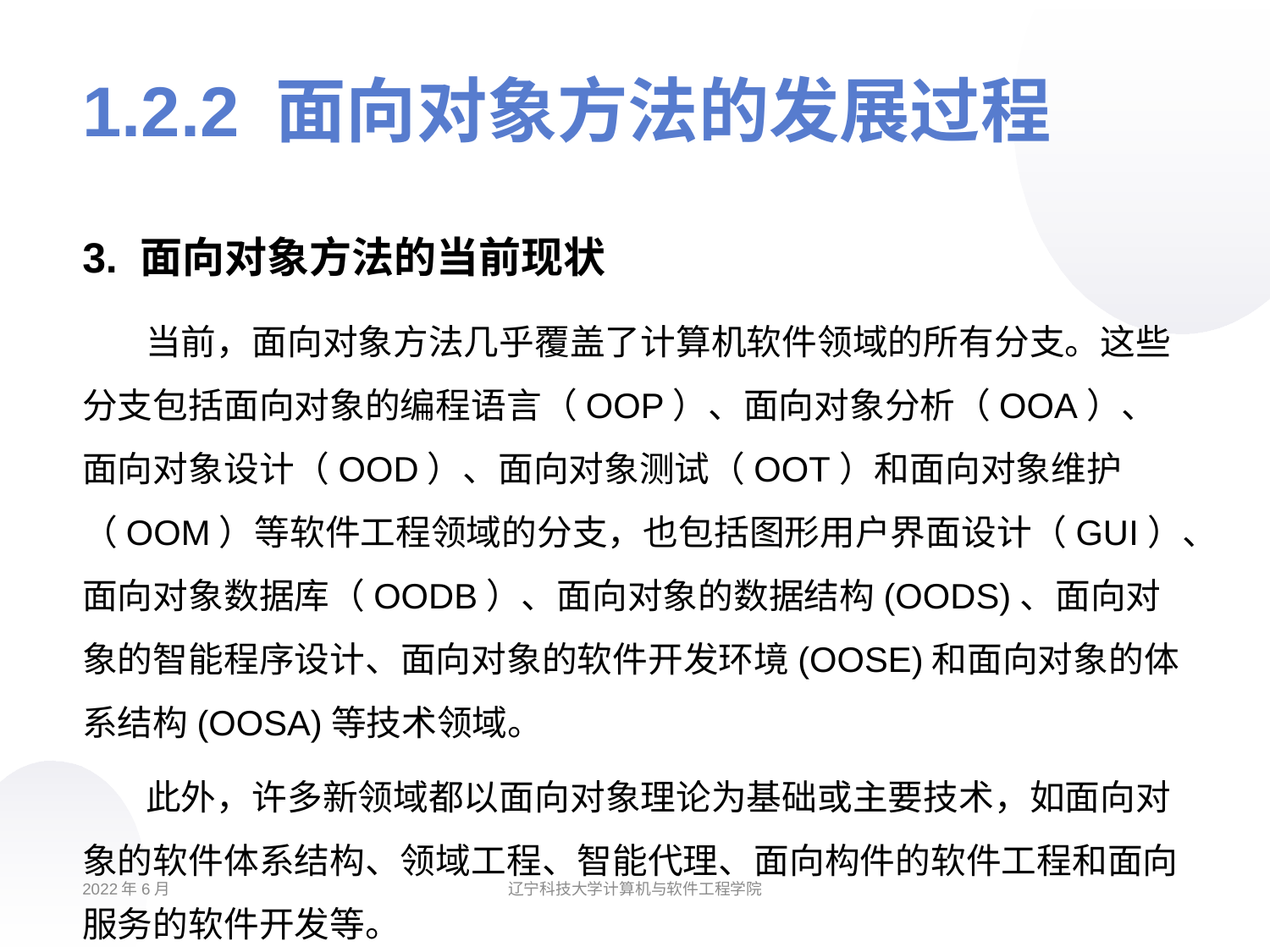

# 1.2.2 面向对象方法的发展过程
3. 面向对象方法的当前现状
当前，面向对象方法几乎覆盖了计算机软件领域的所有分支。这些分支包括面向对象的编程语言（OOP）、面向对象分析（OOA）、面向对象设计（OOD）、面向对象测试（OOT）和面向对象维护（OOM）等软件工程领域的分支，也包括图形用户界面设计（GUI）、面向对象数据库（OODB）、面向对象的数据结构(OODS)、面向对象的智能程序设计、面向对象的软件开发环境(OOSE)和面向对象的体系结构(OOSA)等技术领域。
此外，许多新领域都以面向对象理论为基础或主要技术，如面向对象的软件体系结构、领域工程、智能代理、面向构件的软件工程和面向服务的软件开发等。

2022年6月
辽宁科技大学计算机与软件工程学院
99